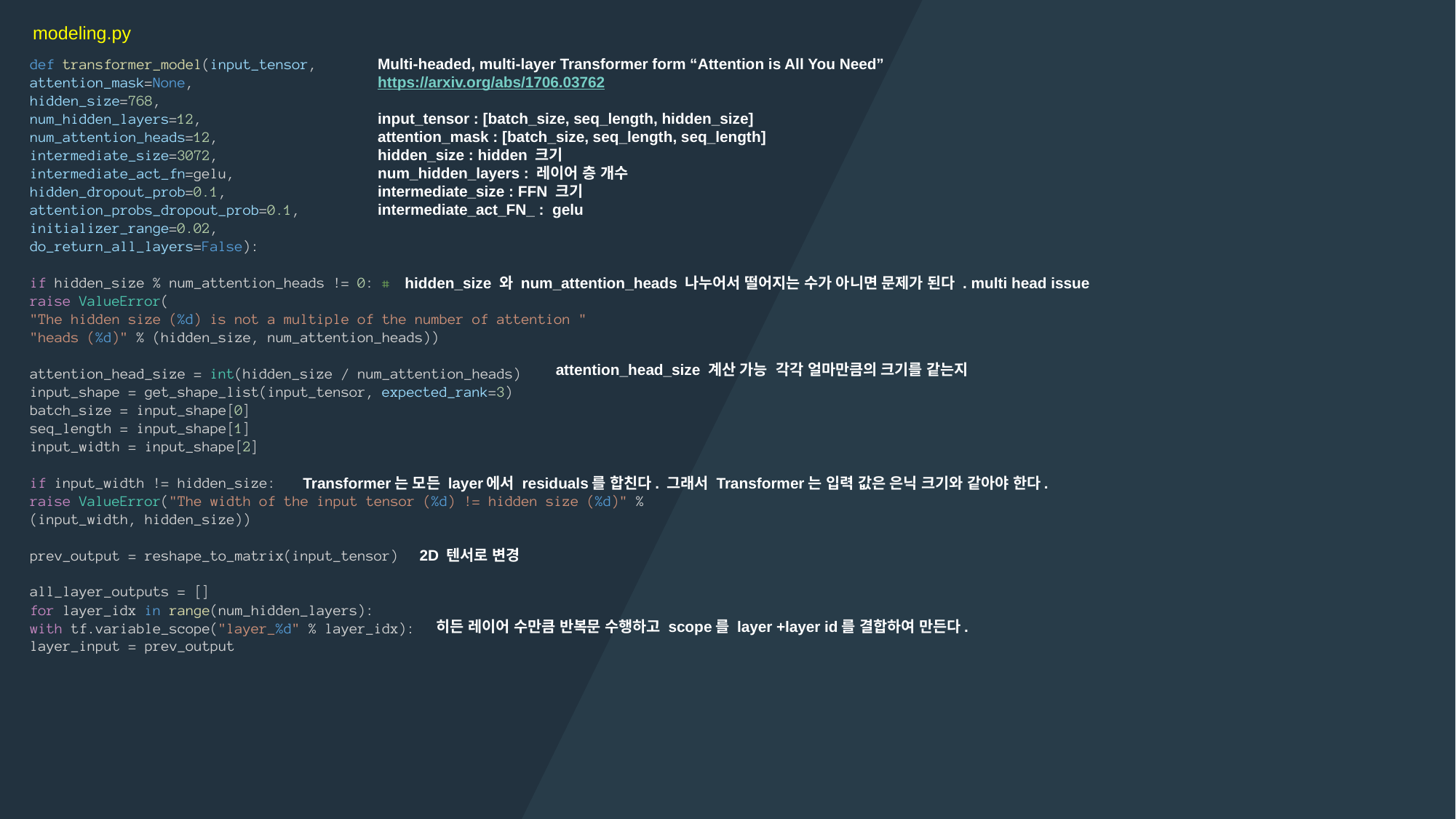

modeling.py
def transformer_model(input_tensor,
attention_mask=None,
hidden_size=768,
num_hidden_layers=12,
num_attention_heads=12,
intermediate_size=3072,
intermediate_act_fn=gelu,
hidden_dropout_prob=0.1,
attention_probs_dropout_prob=0.1,
initializer_range=0.02,
do_return_all_layers=False):

if hidden_size % num_attention_heads != 0: #
raise ValueError(
"The hidden size (%d) is not a multiple of the number of attention "
"heads (%d)" % (hidden_size, num_attention_heads))
attention_head_size = int(hidden_size / num_attention_heads)
input_shape = get_shape_list(input_tensor, expected_rank=3)
batch_size = input_shape[0]
seq_length = input_shape[1]
input_width = input_shape[2]
if input_width != hidden_size:
raise ValueError("The width of the input tensor (%d) != hidden size (%d)" %
(input_width, hidden_size))
prev_output = reshape_to_matrix(input_tensor)
all_layer_outputs = []
for layer_idx in range(num_hidden_layers):
with tf.variable_scope("layer_%d" % layer_idx):
layer_input = prev_output

Multi-headed, multi-layer Transformer form “Attention is All You Need”
https://arxiv.org/abs/1706.03762

input_tensor : [batch_size, seq_length, hidden_size]
attention_mask : [batch_size, seq_length, seq_length]
hidden_size : hidden 크기
num_hidden_layers : 레이어 층 개수
intermediate_size : FFN 크기
intermediate_act_FN_ :  gelu
hidden_size 와 num_attention_heads 나누어서 떨어지는 수가 아니면 문제가 된다 . multi head issue
attention_head_size 계산 가능  각각 얼마만큼의 크기를 같는지
Transformer는 모든 layer에서 residuals를 합친다. 그래서 Transformer는 입력 값은 은닉 크기와 같아야 한다.
2D 텐서로 변경
히든 레이어 수만큼 반복문 수행하고 scope를 layer +layer id를 결합하여 만든다.